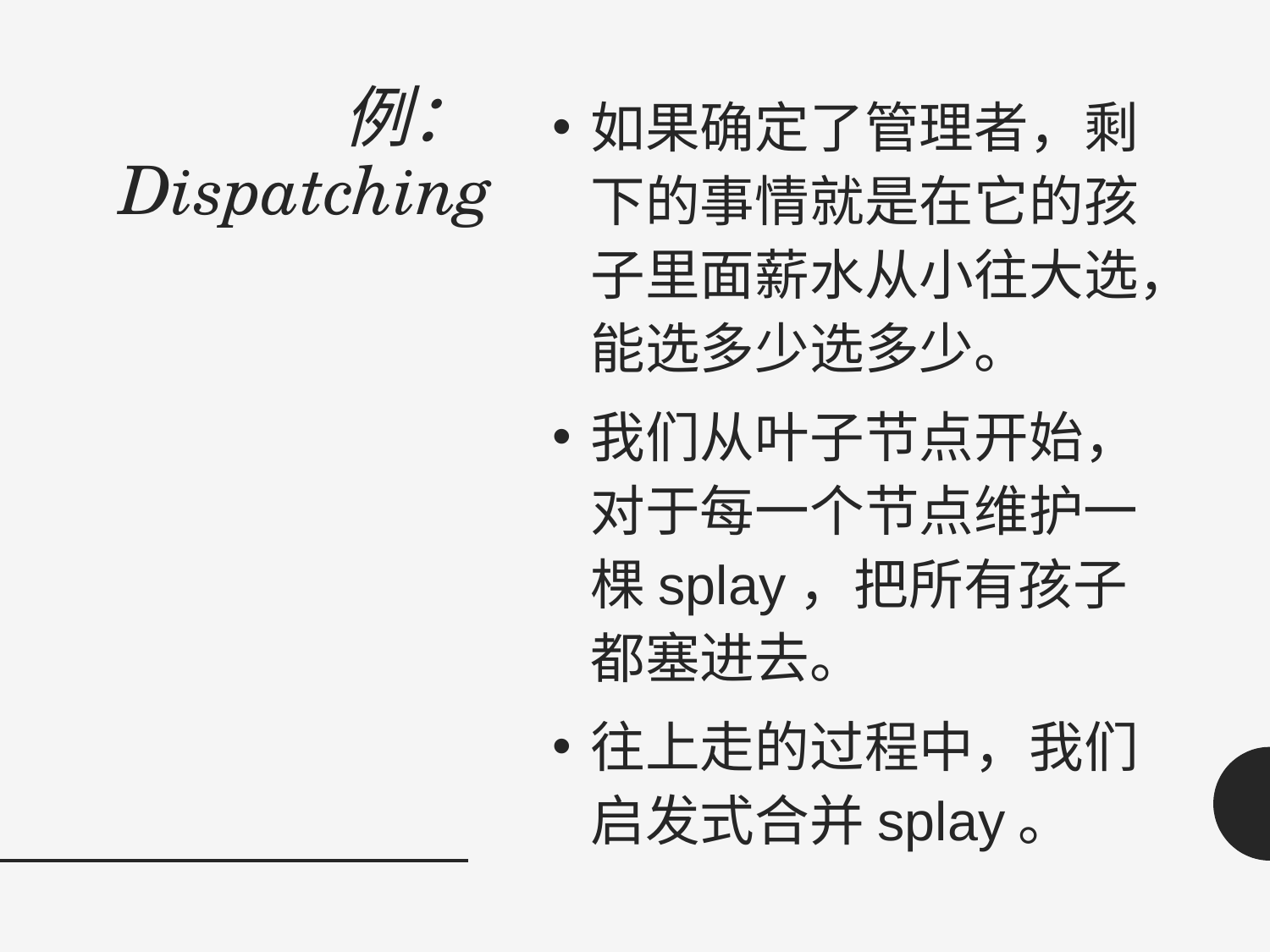

# 例：Dispatching
如果确定了管理者，剩下的事情就是在它的孩子里面薪水从小往大选，能选多少选多少。
我们从叶子节点开始，对于每一个节点维护一棵splay，把所有孩子都塞进去。
往上走的过程中，我们启发式合并splay。